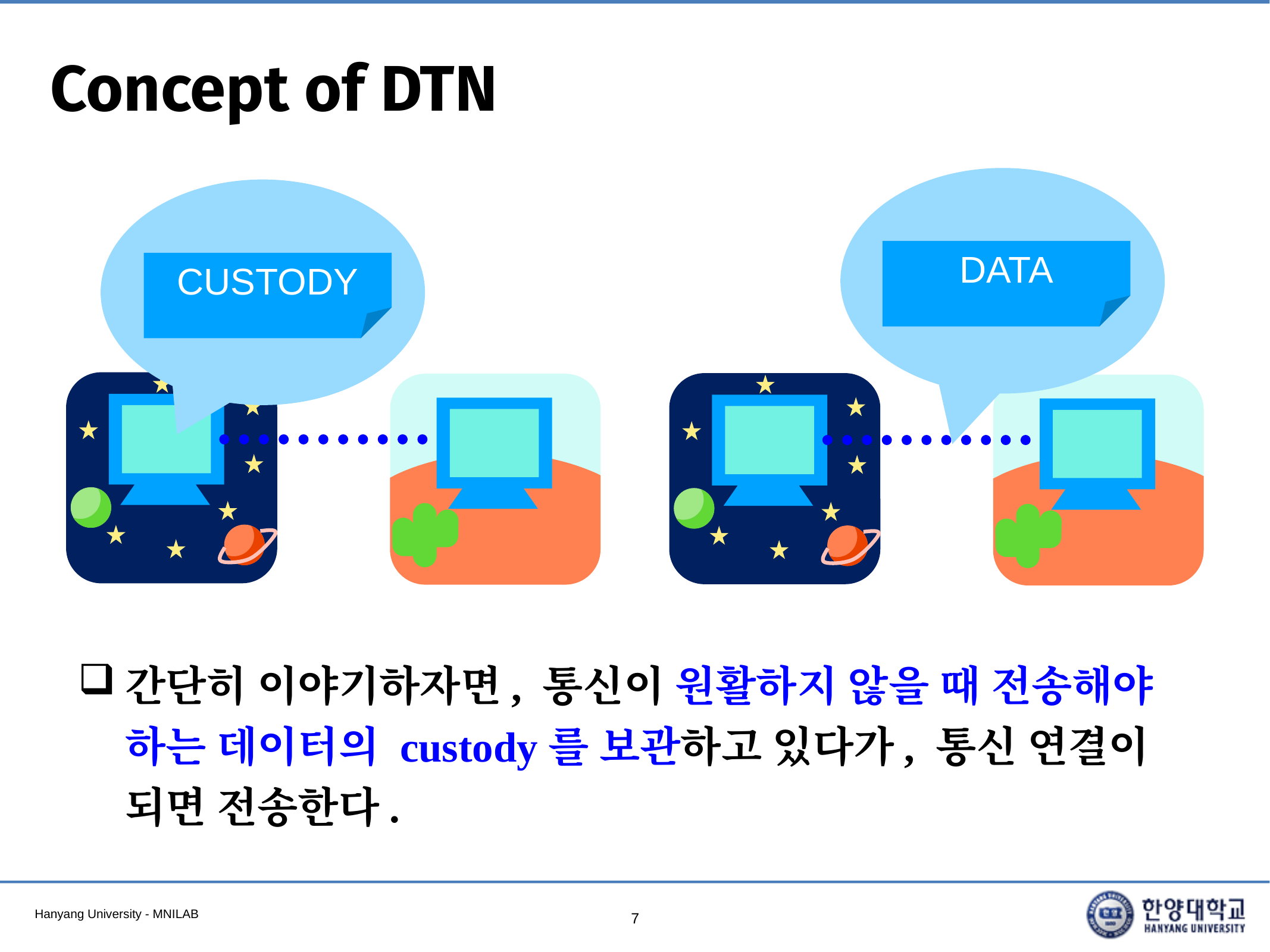

# Concept of DTN

DATA
CUSTODY

간단히 이야기하자면, 통신이 원활하지 않을 때 전송해야 하는 데이터의 custody를 보관하고 있다가, 통신 연결이 되면 전송한다.
7